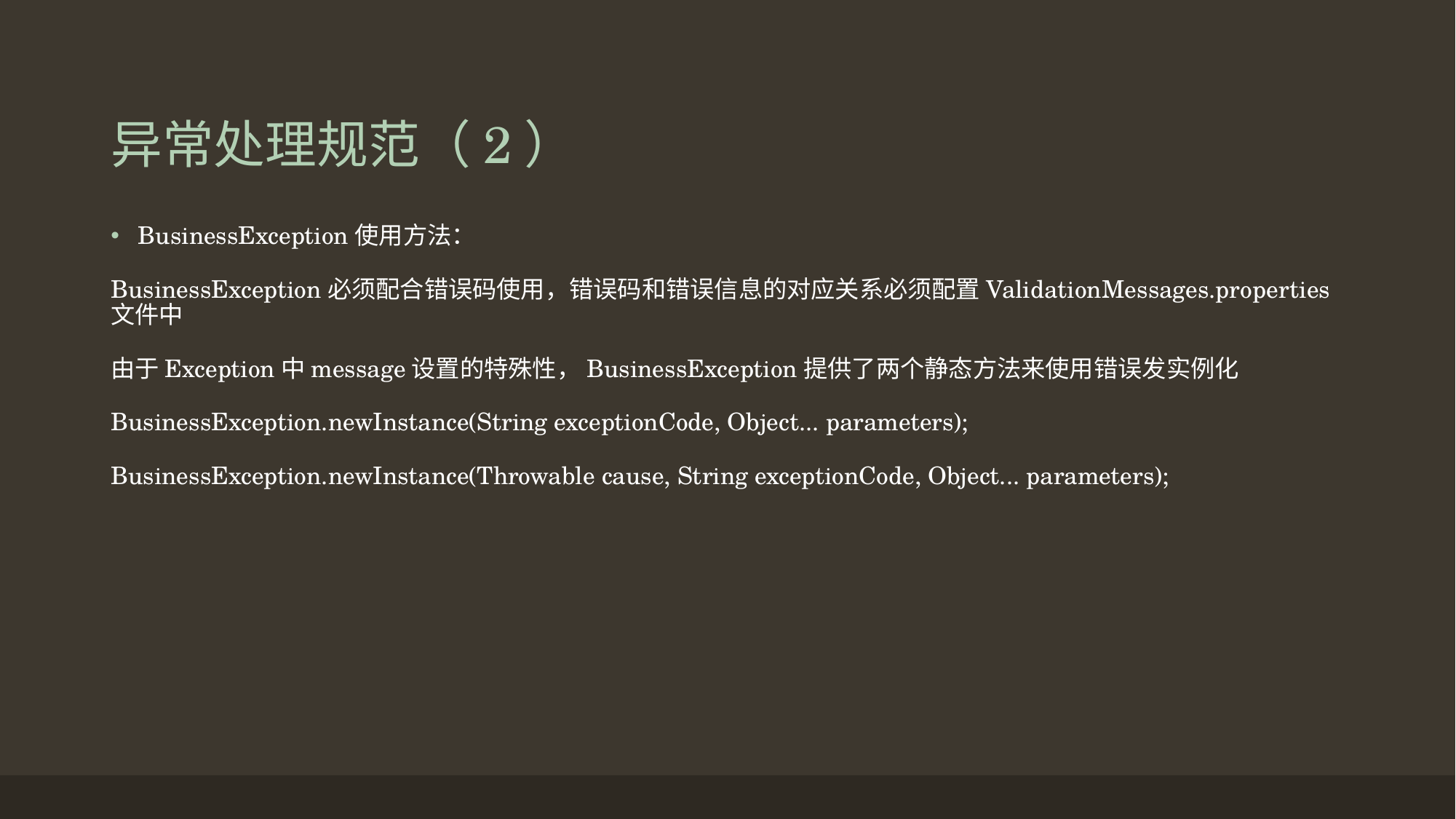

# 异常处理规范（2）
BusinessException使用方法：
BusinessException必须配合错误码使用，错误码和错误信息的对应关系必须配置ValidationMessages.properties文件中
由于Exception中message设置的特殊性，BusinessException提供了两个静态方法来使用错误发实例化
BusinessException.newInstance(String exceptionCode, Object... parameters);
BusinessException.newInstance(Throwable cause, String exceptionCode, Object... parameters);